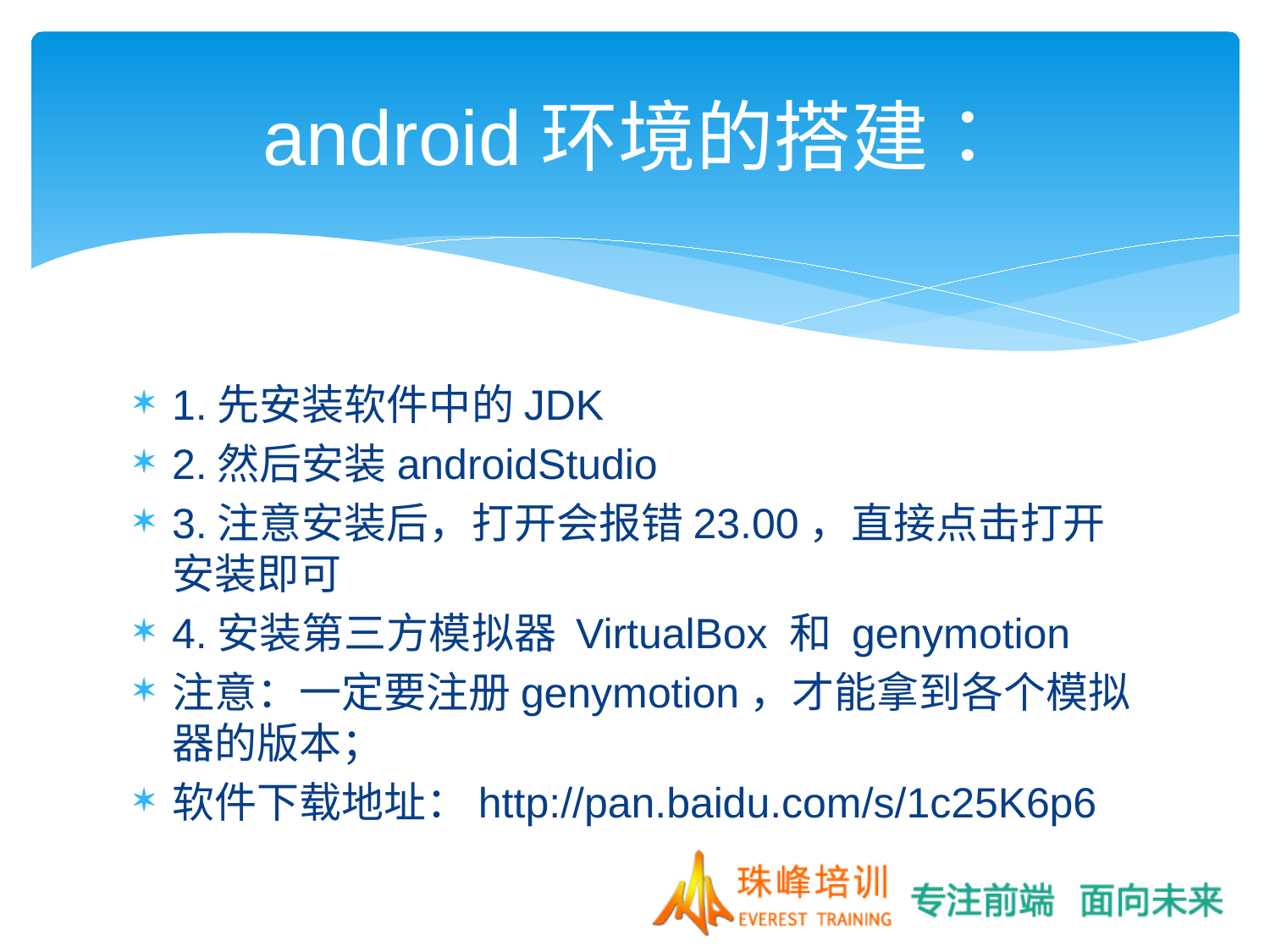

# android环境的搭建：
1.先安装软件中的JDK
2.然后安装androidStudio
3.注意安装后，打开会报错23.00，直接点击打开安装即可
4.安装第三方模拟器 VirtualBox 和 genymotion
注意：一定要注册genymotion，才能拿到各个模拟器的版本；
软件下载地址：http://pan.baidu.com/s/1c25K6p6